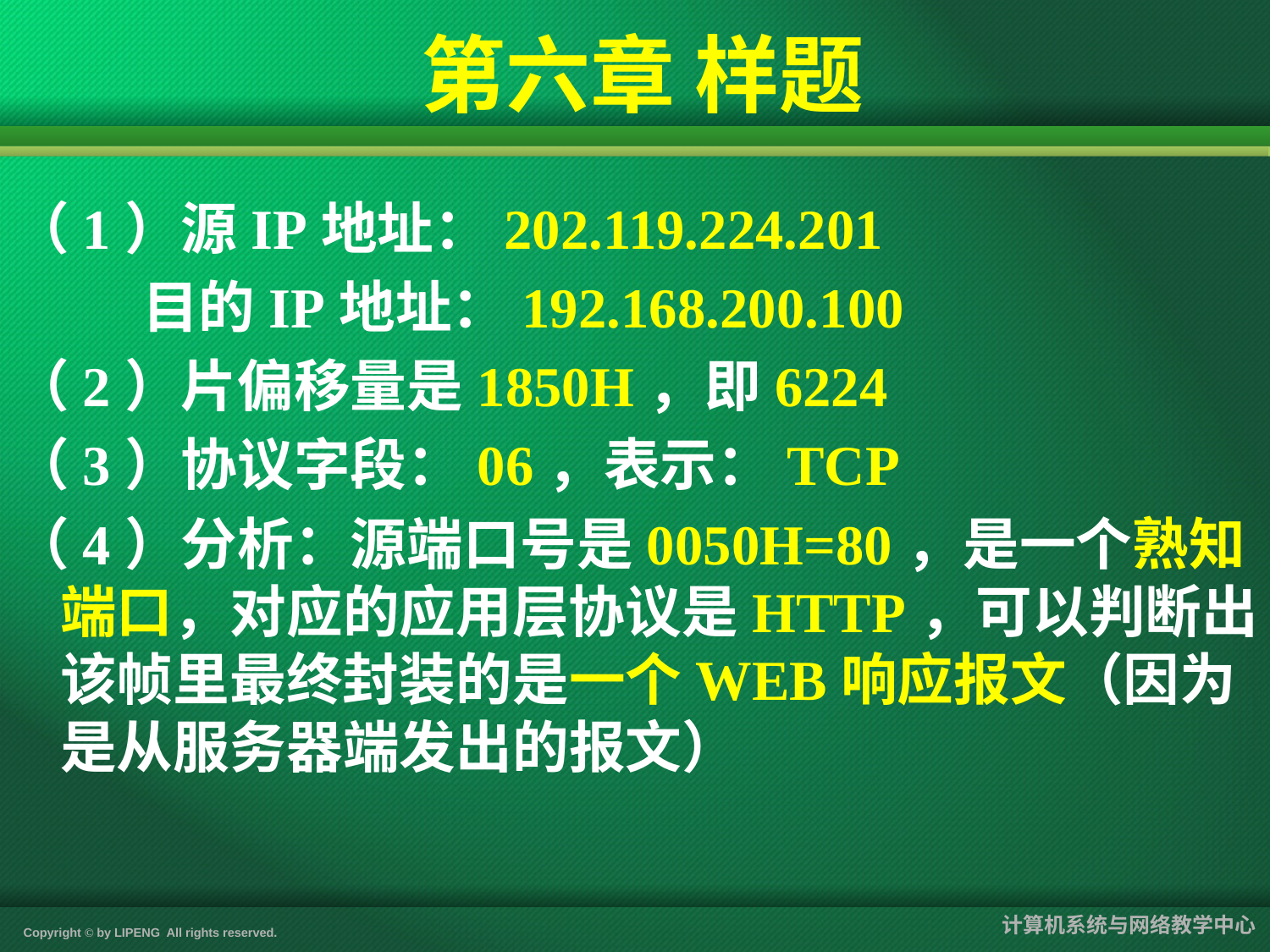

第六章 样题
（1）源IP地址：202.119.224.201
         目的IP地址：192.168.200.100
（2）片偏移量是1850H，即6224
（3）协议字段：06，表示：TCP
（4）分析：源端口号是0050H=80，是一个熟知端口，对应的应用层协议是HTTP，可以判断出该帧里最终封装的是一个WEB响应报文（因为是从服务器端发出的报文）